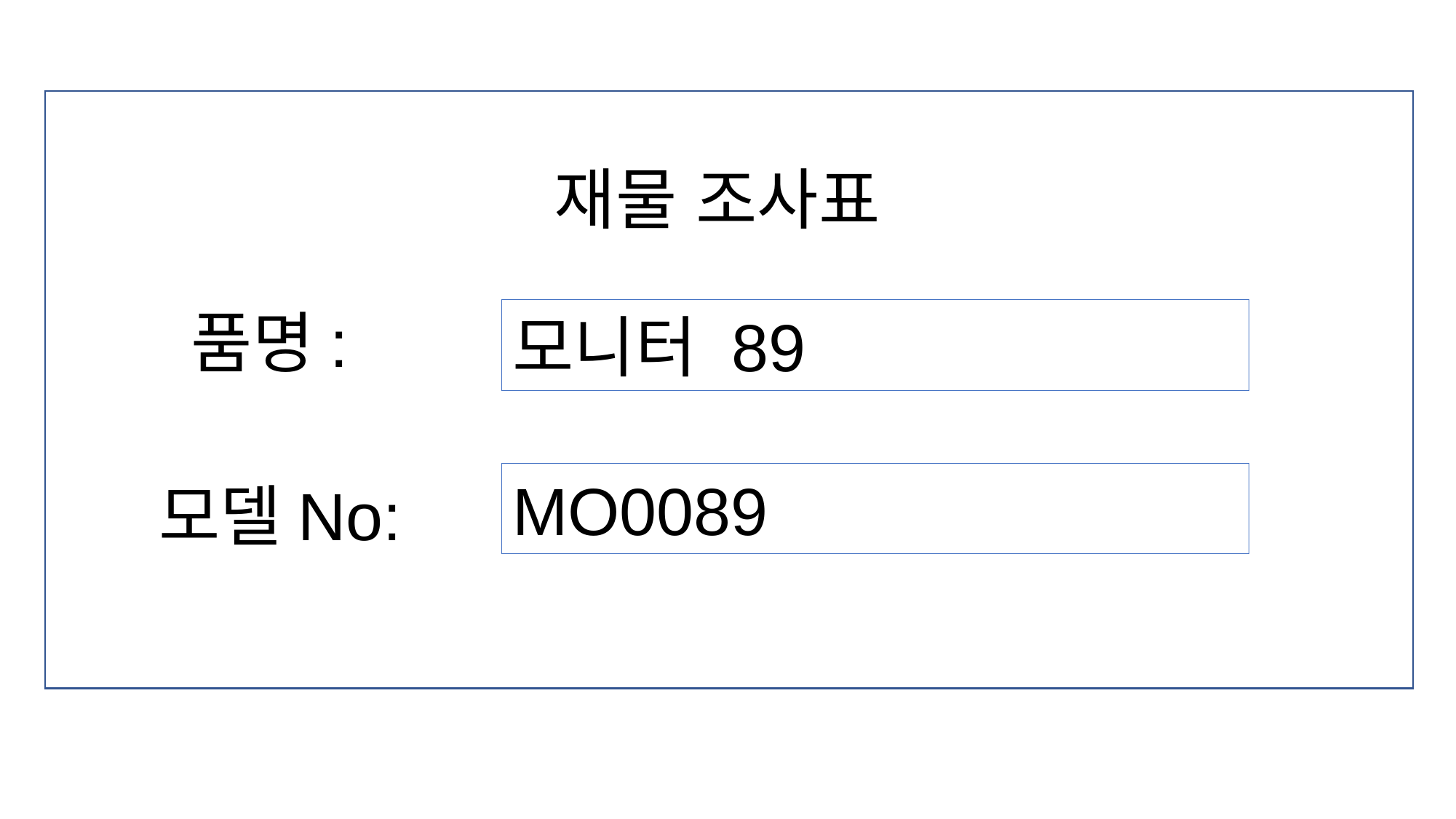

재물 조사표
품명:
모니터 89
MO0089
모델No: